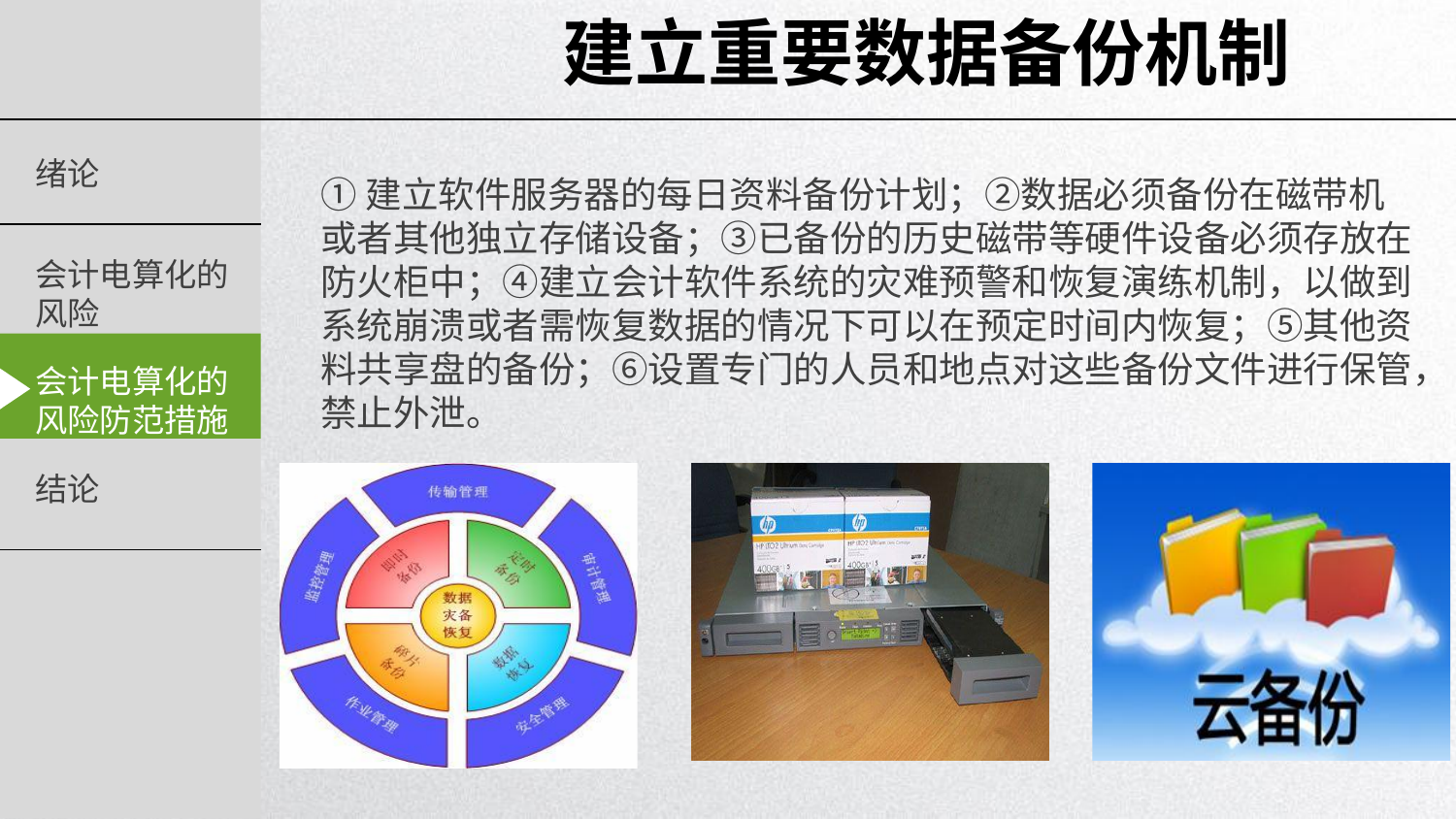

建立重要数据备份机制
①建立软件服务器的每日资料备份计划；②数据必须备份在磁带机或者其他独立存储设备；③已备份的历史磁带等硬件设备必须存放在防火柜中；④建立会计软件系统的灾难预警和恢复演练机制，以做到系统崩溃或者需恢复数据的情况下可以在预定时间内恢复；⑤其他资料共享盘的备份；⑥设置专门的人员和地点对这些备份文件进行保管，禁止外泄。

延时符